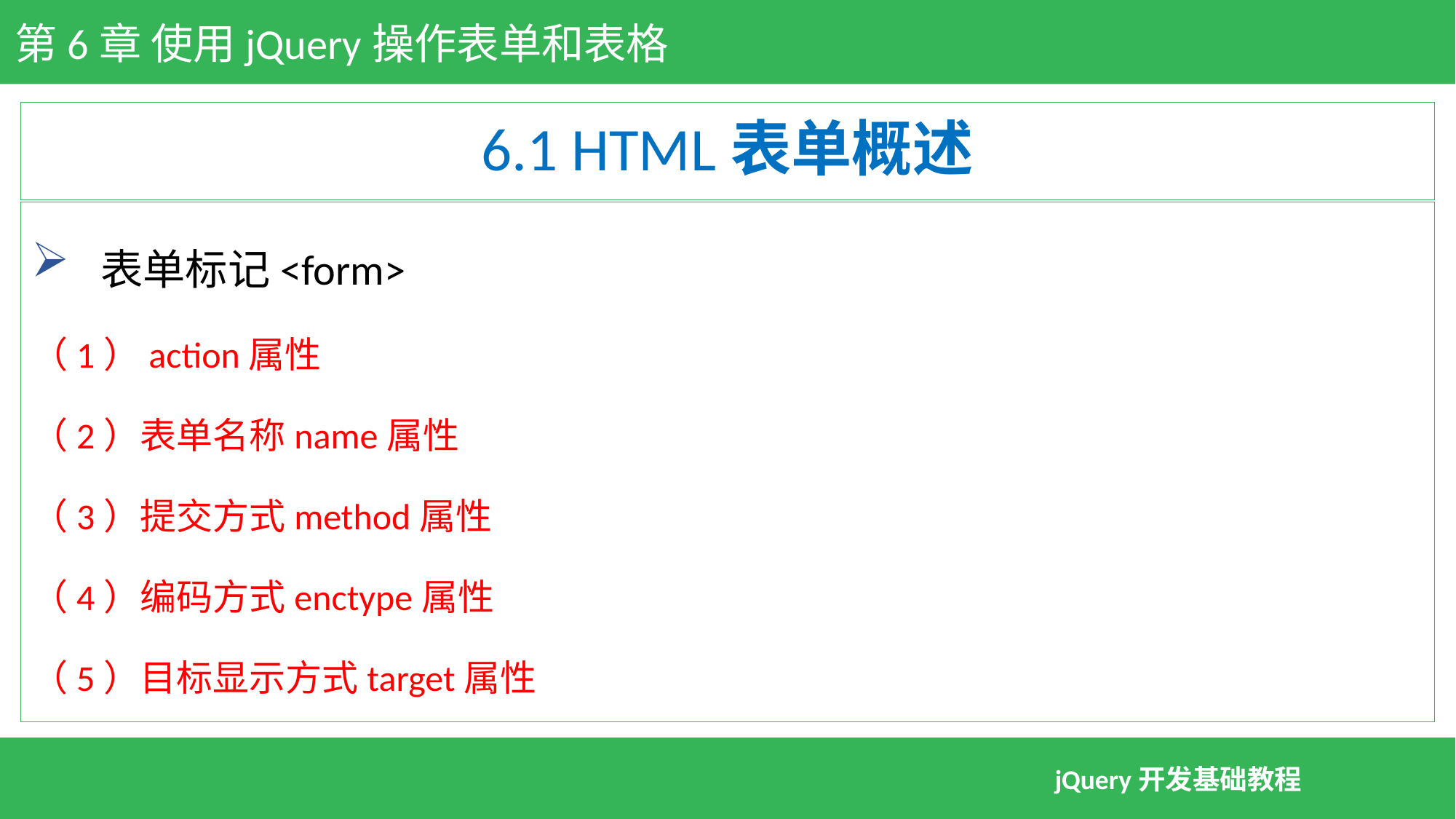

第6章 使用jQuery操作表单和表格

# 6.1 HTML表单概述
  表单标记<form>
（1）action属性
（2）表单名称name属性
（3）提交方式method属性
（4）编码方式enctype属性
（5）目标显示方式target属性

jQuery开发基础教程